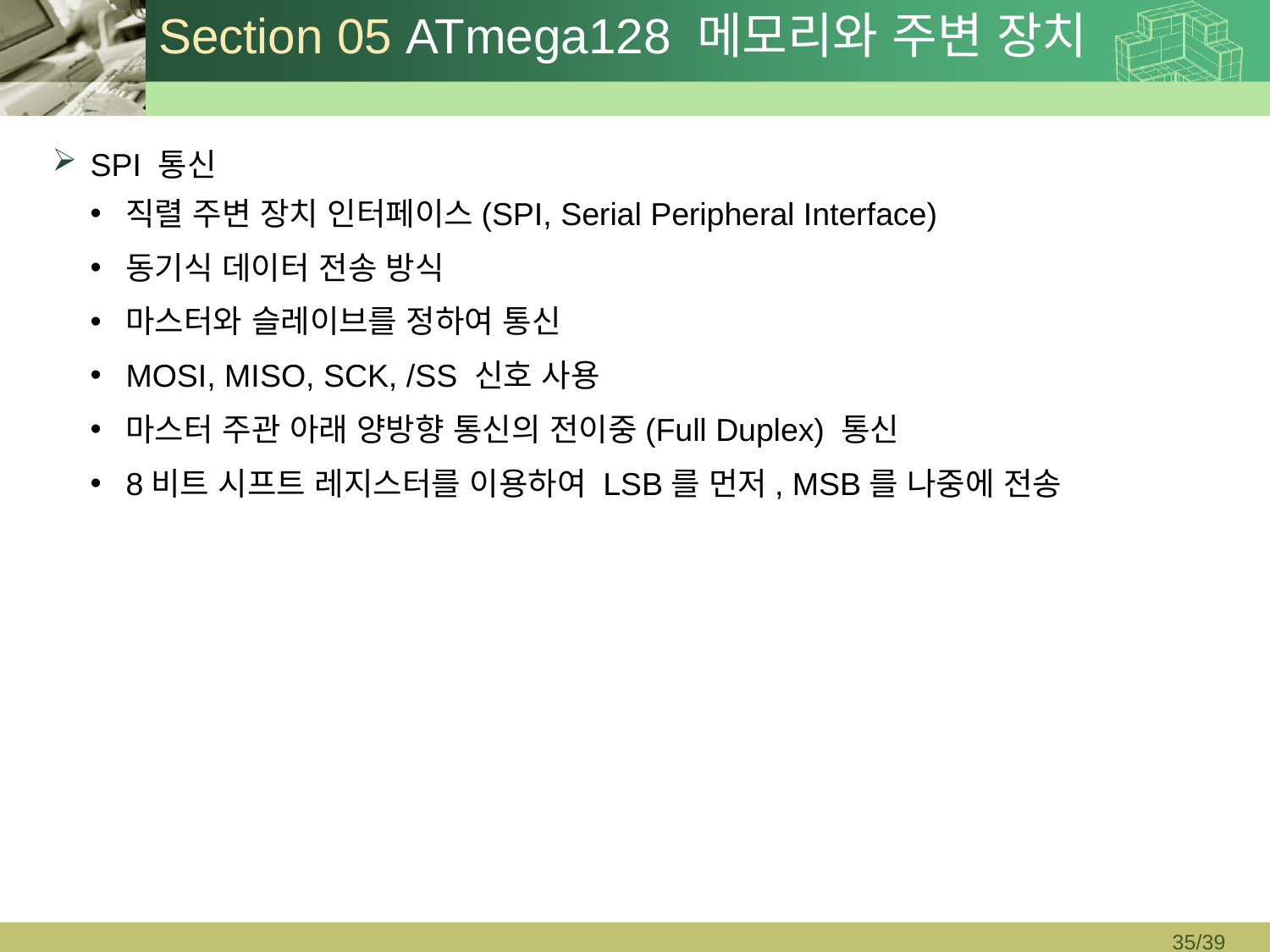

# Section 05 ATmega128 메모리와 주변 장치
SPI 통신
직렬 주변 장치 인터페이스(SPI, Serial Peripheral Interface)
동기식 데이터 전송 방식
마스터와 슬레이브를 정하여 통신
MOSI, MISO, SCK, /SS 신호 사용
마스터 주관 아래 양방향 통신의 전이중(Full Duplex) 통신
8비트 시프트 레지스터를 이용하여 LSB를 먼저, MSB를 나중에 전송